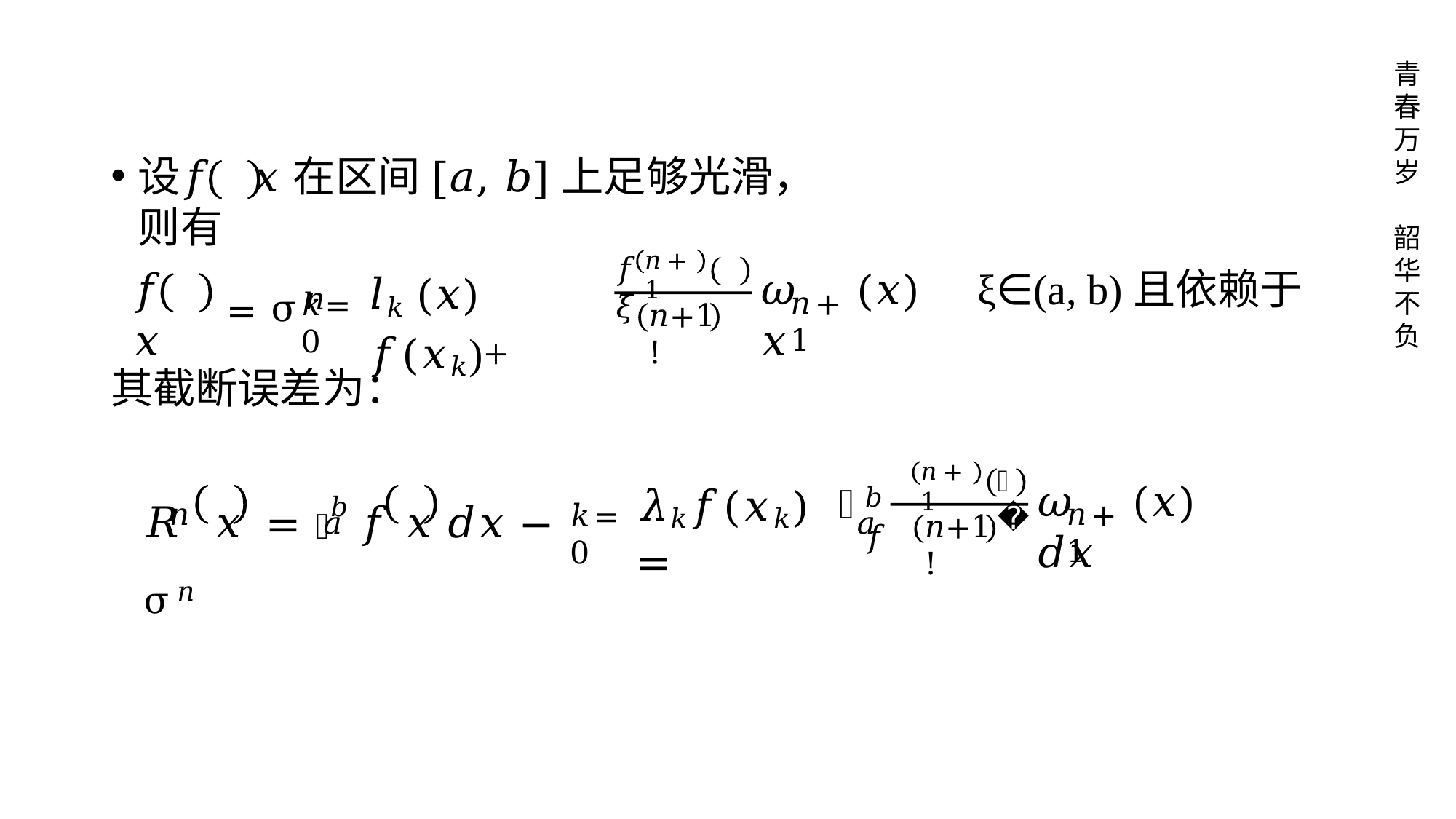

青 春 万 岁
# 设𝑓	𝑥	在区间[𝑎, 𝑏]上足够光滑，则有

韶 华 不 负
𝑛+1
= σ𝑛
𝑓	𝜉

𝑓	𝑥
𝑙𝑘 (𝑥) 𝑓(𝑥𝑘)+
𝜔	(𝑥)	ξ∈(a, b)且依赖于𝑥

𝑛+1
𝑘=0

𝑛+1 !

其截断误差为：
𝑛+1
𝑏 𝑓
𝜉

𝑅	𝑥	= ׬𝑏 𝑓	𝑥	𝑑𝑥 − σ𝑛
𝜆𝑘𝑓(𝑥𝑘) =
𝜔	(𝑥) 𝑑𝑥
׬

𝑛
𝑛+1
𝑘=0
𝑎
𝑎

𝑛+1 !